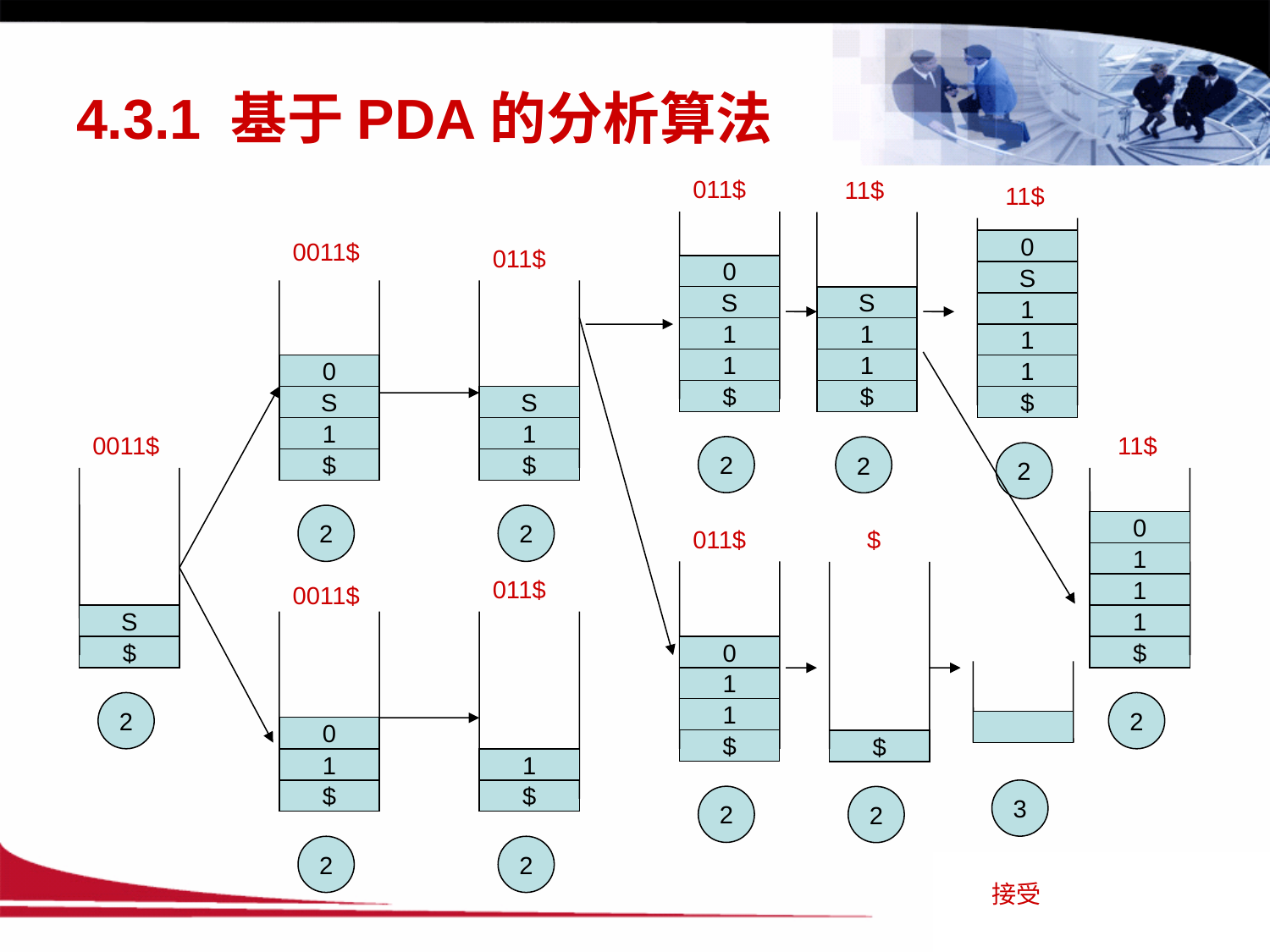

# 4.3.1 基于PDA的分析算法
011$

0
S

1

1
$
2
011$

0
1
1
$
2
11$

S

1
1
$
2
$

$
2
11$

0
S
1

1
1
$
2

3
接受
0011$

0

S
1
$
2

0011$

0
1
$
2
011$

S

1
$
2
011$

1
$
2

11$

0
1
1
1
$
2
0011$

S
$
2